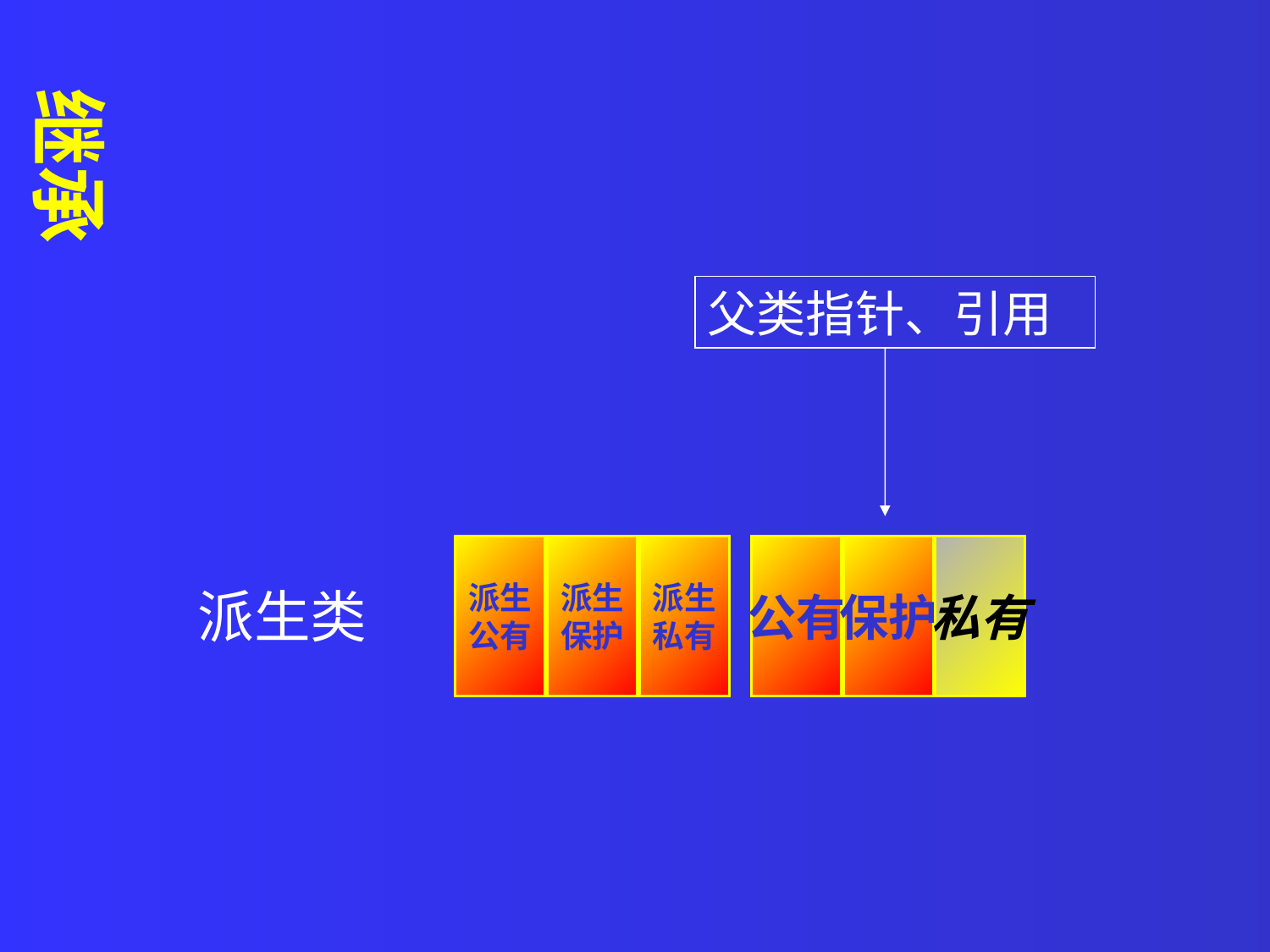

继承
父类指针、引用

公有
保护
私有
派生
公有
派生
保护
派生
私有
派生类